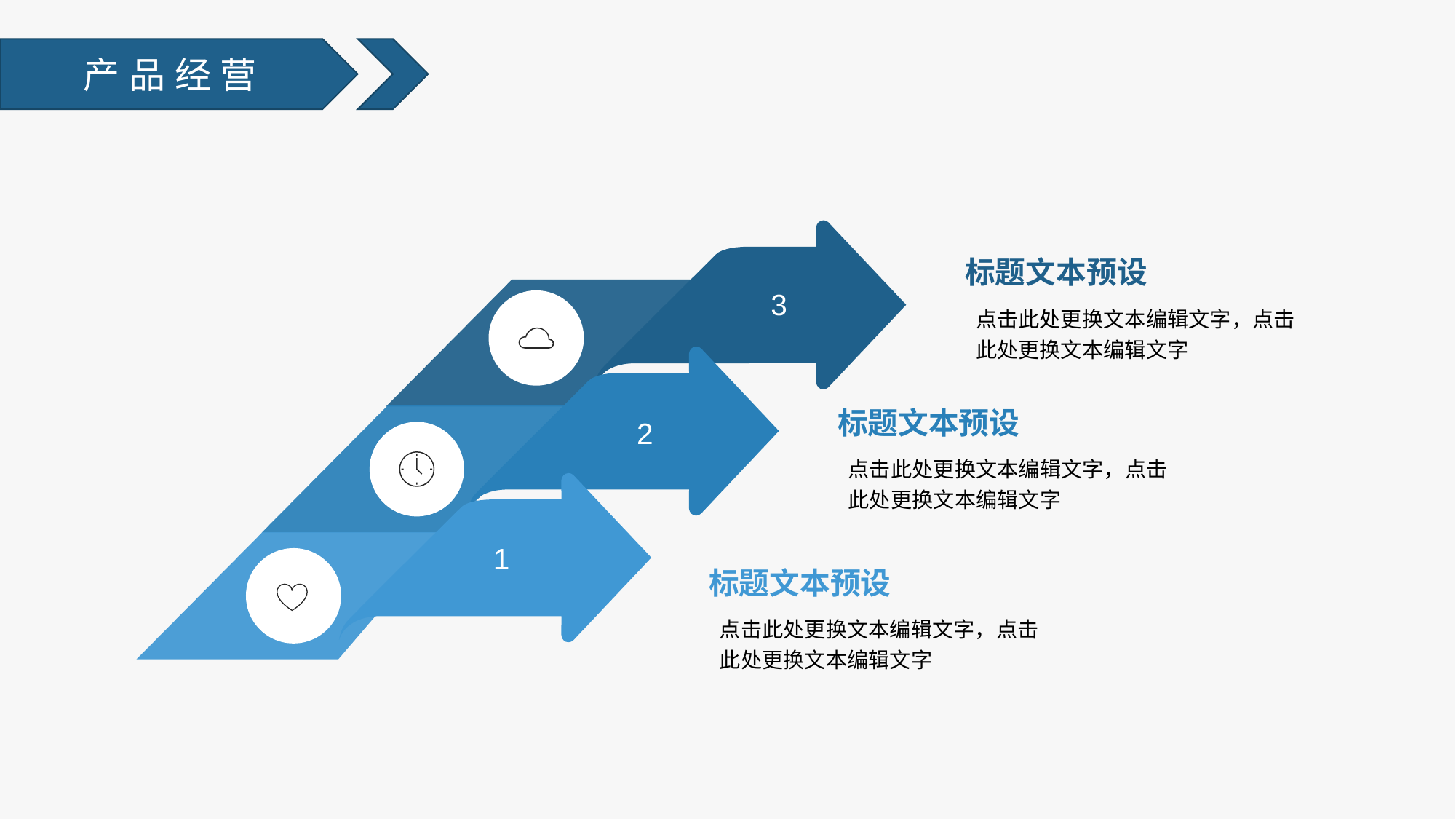

产品经营

标题文本预设

3

点击此处更换文本编辑文字，点击此处更换文本编辑文字

标题文本预设

2

点击此处更换文本编辑文字，点击此处更换文本编辑文字

1

标题文本预设

点击此处更换文本编辑文字，点击此处更换文本编辑文字